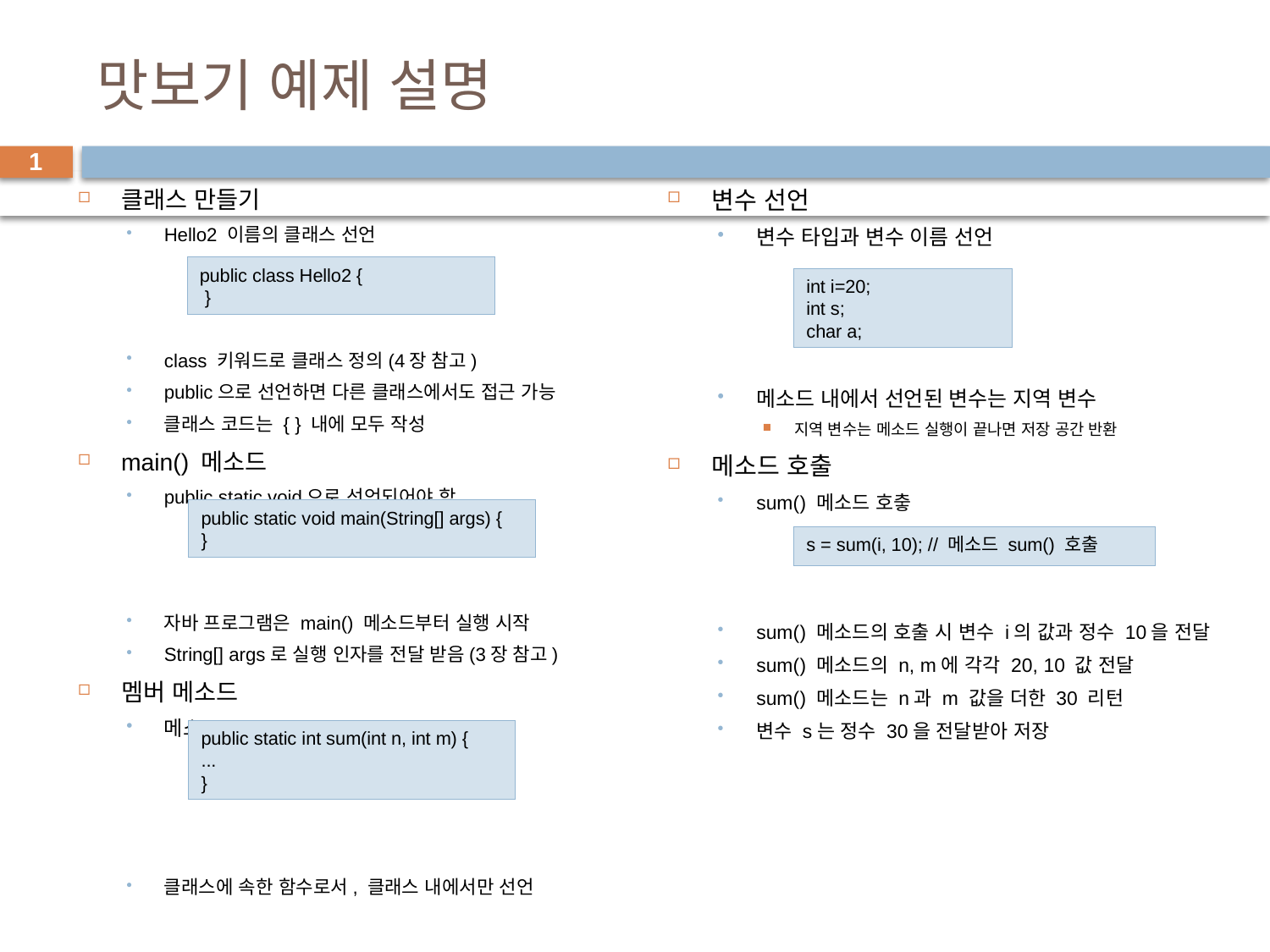

# 맛보기 예제 설명
1
클래스 만들기
Hello2 이름의 클래스 선언

class 키워드로 클래스 정의(4장 참고)
public으로 선언하면 다른 클래스에서도 접근 가능
클래스 코드는 { } 내에 모두 작성
main() 메소드
public static void으로 선언되어야 함

자바 프로그램은 main() 메소드부터 실행 시작
String[] args로 실행 인자를 전달 받음(3장 참고)
멤버 메소드
메소드 sum()

클래스에 속한 함수로서, 클래스 내에서만 선언
변수 선언
변수 타입과 변수 이름 선언

메소드 내에서 선언된 변수는 지역 변수
지역 변수는 메소드 실행이 끝나면 저장 공간 반환
메소드 호출
sum() 메소드 호춯

sum() 메소드의 호출 시 변수 i의 값과 정수 10을 전달
sum() 메소드의 n, m에 각각 20, 10 값 전달
sum() 메소드는 n과 m 값을 더한 30 리턴
변수 s는 정수 30을 전달받아 저장

public class Hello2 {
 }
int i=20;
int s;
char a;
public static void main(String[] args) {
}
s = sum(i, 10); // 메소드 sum() 호출
public static int sum(int n, int m) {
...
}